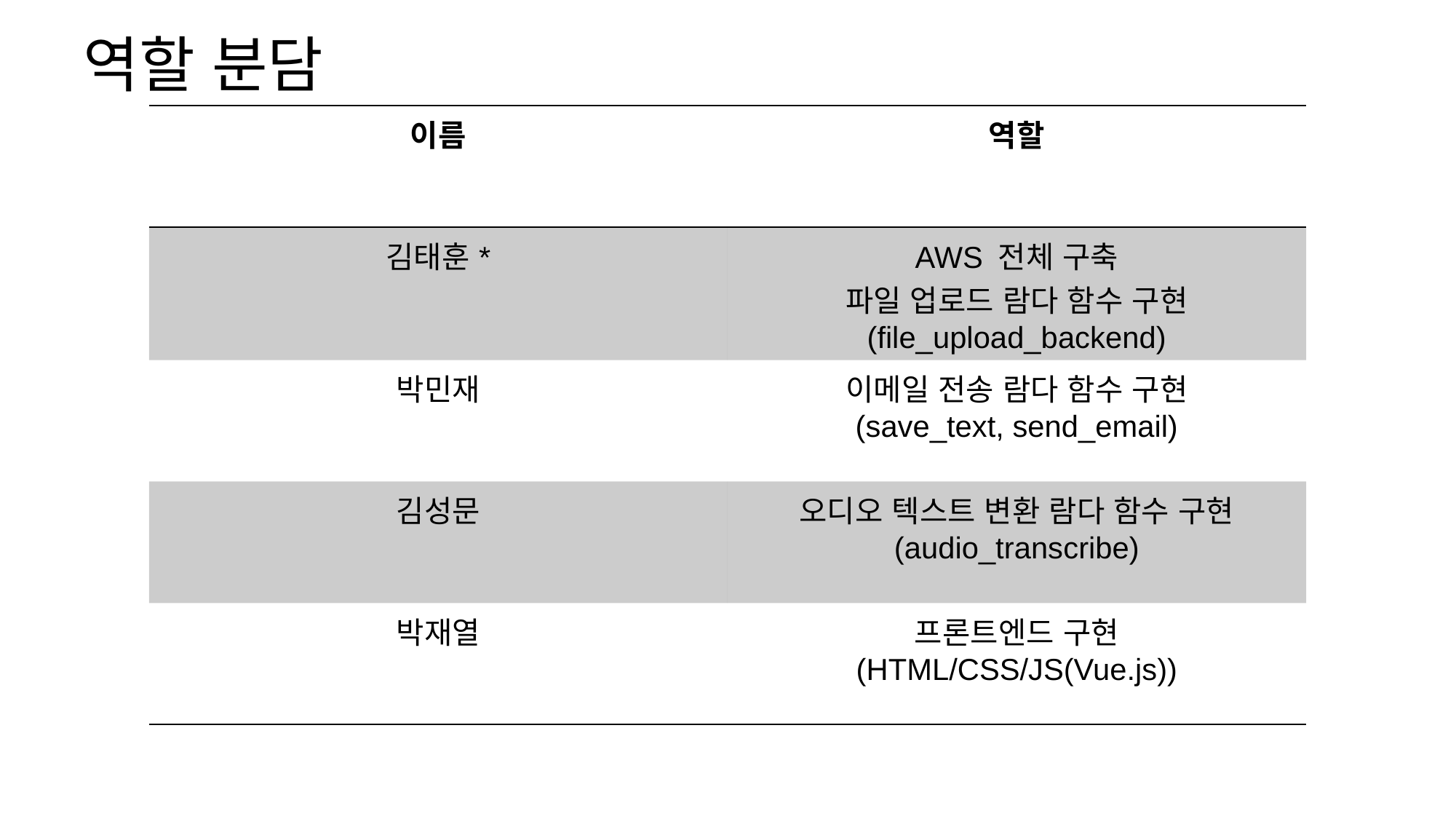

역할 분담
| 이름 | 역할 |
| --- | --- |
| 김태훈\* | AWS 전체 구축 파일 업로드 람다 함수 구현 (file\_upload\_backend) |
| 박민재 | 이메일 전송 람다 함수 구현 (save\_text, send\_email) |
| 김성문 | 오디오 텍스트 변환 람다 함수 구현 (audio\_transcribe) |
| 박재열 | 프론트엔드 구현 (HTML/CSS/JS(Vue.js)) |